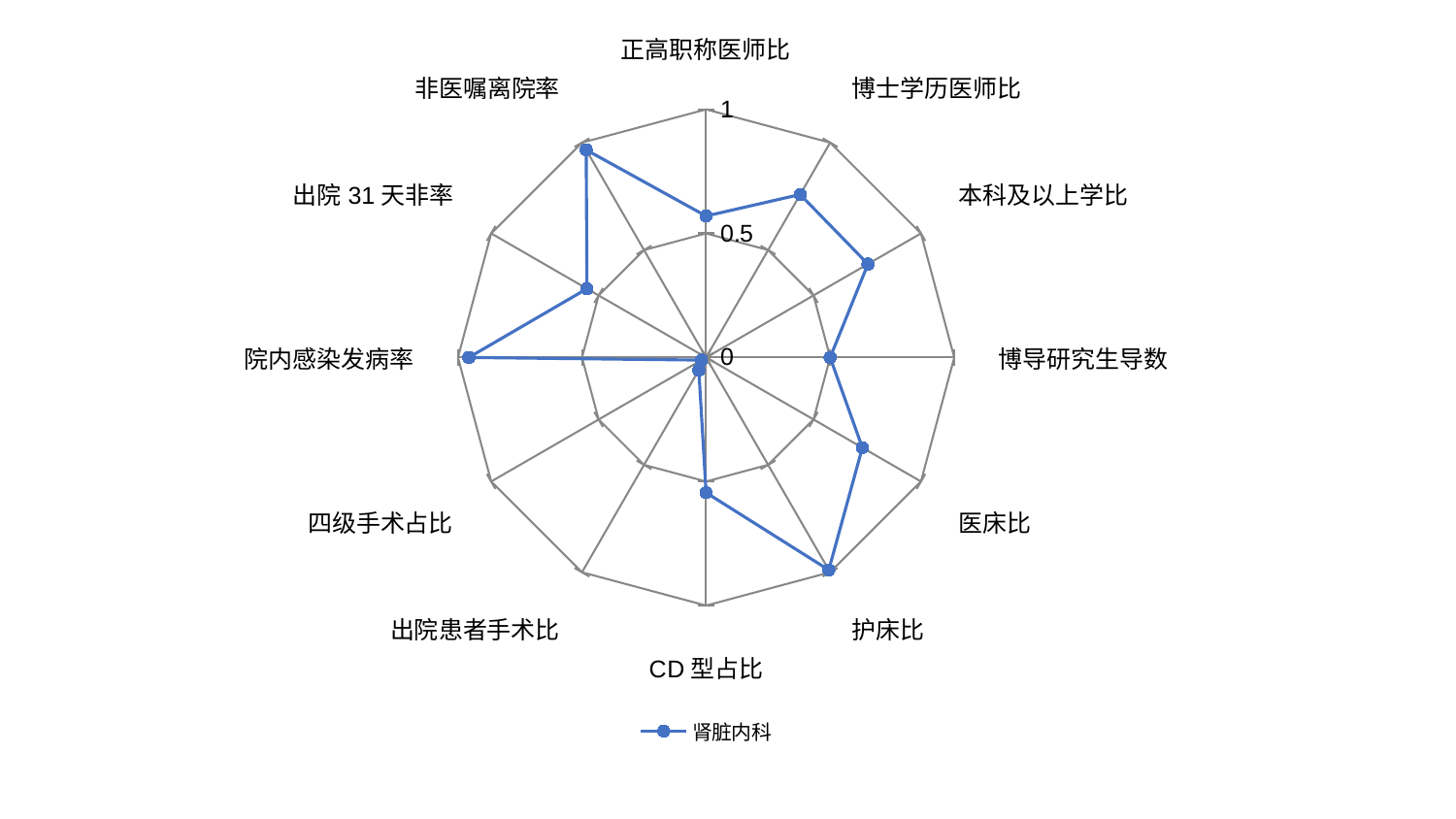

### Chart

| Category | 肾脏内科 |
|---|---|
| 正高职称医师比 | 0.570105181897134 |
| 博士学历医师比 | 0.758397932816537 |
| 本科及以上学比 | 0.753086419753086 |
| 博导研究生导数 | 0.5 |
| 医床比 | 0.727273901808786 |
| 护床比 | 0.989128839096002 |
| CD型占比 | 0.545094507707801 |
| 出院患者手术比 | 0.0587351685260511 |
| 四级手术占比 | 0.0212085179980543 |
| 院内感染发病率 | 0.956190476190476 |
| 出院31天非率 | 0.554109901385168 |
| 非医嘱离院率 | 0.966218071958253 |
25